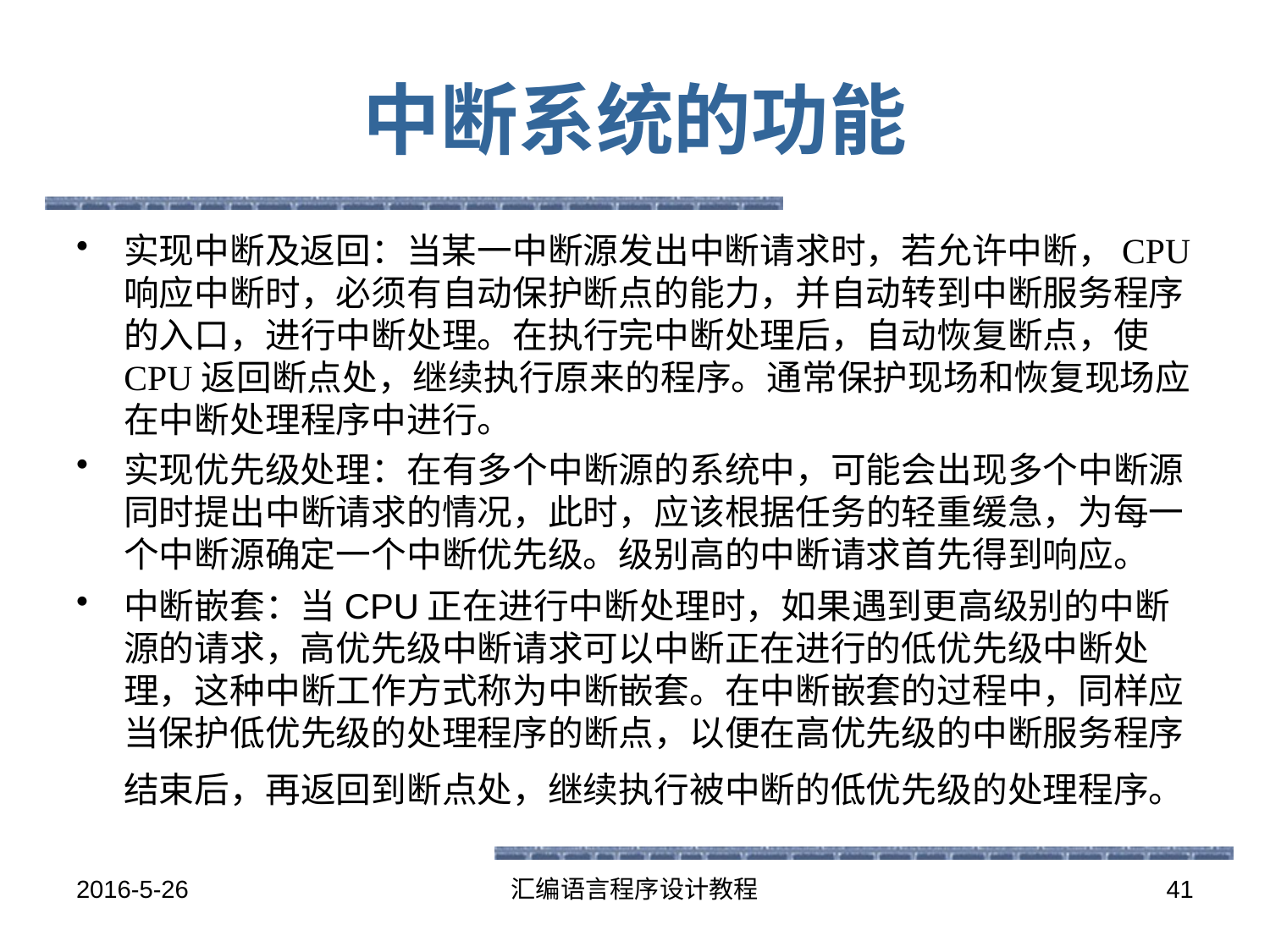

# 中断系统的功能
实现中断及返回：当某一中断源发出中断请求时，若允许中断，CPU响应中断时，必须有自动保护断点的能力，并自动转到中断服务程序的入口，进行中断处理。在执行完中断处理后，自动恢复断点，使CPU返回断点处，继续执行原来的程序。通常保护现场和恢复现场应在中断处理程序中进行。
实现优先级处理：在有多个中断源的系统中，可能会出现多个中断源同时提出中断请求的情况，此时，应该根据任务的轻重缓急，为每一个中断源确定一个中断优先级。级别高的中断请求首先得到响应。
中断嵌套：当CPU正在进行中断处理时，如果遇到更高级别的中断源的请求，高优先级中断请求可以中断正在进行的低优先级中断处理，这种中断工作方式称为中断嵌套。在中断嵌套的过程中，同样应当保护低优先级的处理程序的断点，以便在高优先级的中断服务程序结束后，再返回到断点处，继续执行被中断的低优先级的处理程序。
2016-5-26
汇编语言程序设计教程
41